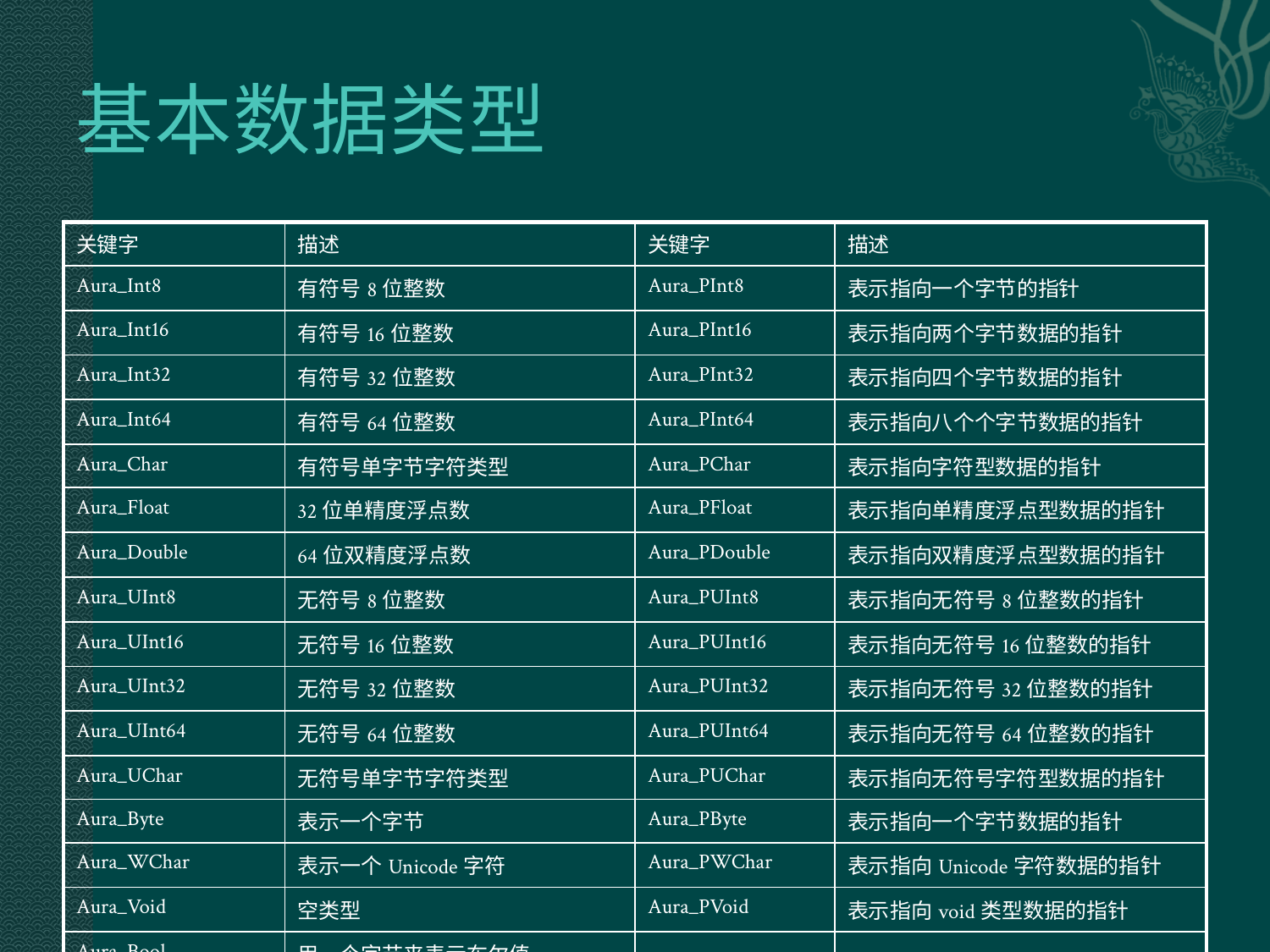

# 基本数据类型
| 关键字 | 描述 | 关键字 | 描述 |
| --- | --- | --- | --- |
| Aura\_Int8 | 有符号8位整数 | Aura\_PInt8 | 表示指向一个字节的指针 |
| Aura\_Int16 | 有符号16位整数 | Aura\_PInt16 | 表示指向两个字节数据的指针 |
| Aura\_Int32 | 有符号32位整数 | Aura\_PInt32 | 表示指向四个字节数据的指针 |
| Aura\_Int64 | 有符号64位整数 | Aura\_PInt64 | 表示指向八个个字节数据的指针 |
| Aura\_Char | 有符号单字节字符类型 | Aura\_PChar | 表示指向字符型数据的指针 |
| Aura\_Float | 32位单精度浮点数 | Aura\_PFloat | 表示指向单精度浮点型数据的指针 |
| Aura\_Double | 64位双精度浮点数 | Aura\_PDouble | 表示指向双精度浮点型数据的指针 |
| Aura\_UInt8 | 无符号8位整数 | Aura\_PUInt8 | 表示指向无符号8位整数的指针 |
| Aura\_UInt16 | 无符号16位整数 | Aura\_PUInt16 | 表示指向无符号16位整数的指针 |
| Aura\_UInt32 | 无符号32位整数 | Aura\_PUInt32 | 表示指向无符号32位整数的指针 |
| Aura\_UInt64 | 无符号64位整数 | Aura\_PUInt64 | 表示指向无符号64位整数的指针 |
| Aura\_UChar | 无符号单字节字符类型 | Aura\_PUChar | 表示指向无符号字符型数据的指针 |
| Aura\_Byte | 表示一个字节 | Aura\_PByte | 表示指向一个字节数据的指针 |
| Aura\_WChar | 表示一个Unicode字符 | Aura\_PWChar | 表示指向Unicode字符数据的指针 |
| Aura\_Void | 空类型 | Aura\_PVoid | 表示指向void类型数据的指针 |
| Aura\_Bool | 用一个字节来表示布尔值 |  |  |